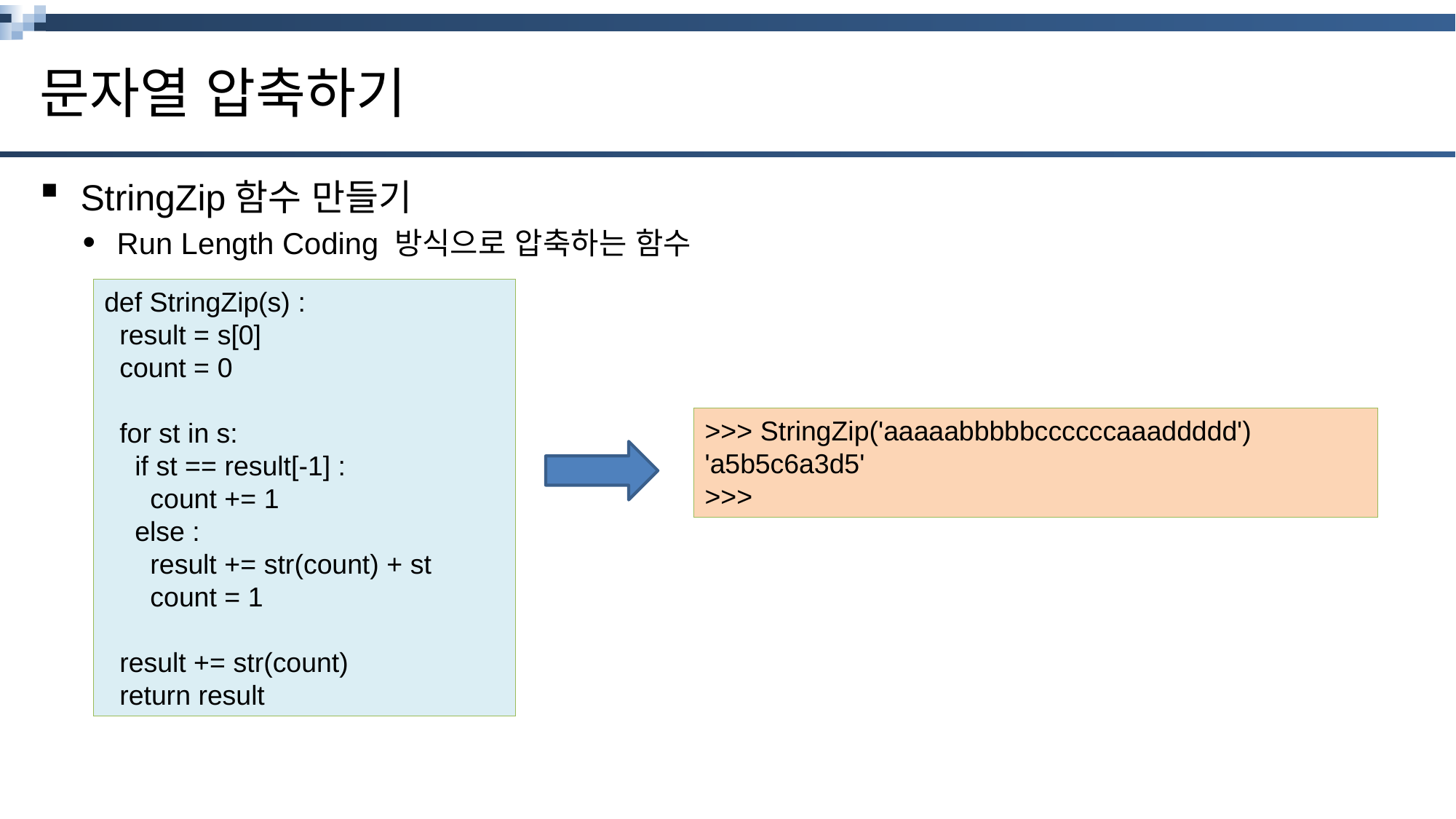

# 문자열 압축하기
StringZip함수 만들기
Run Length Coding 방식으로 압축하는 함수
def StringZip(s) :
  result = s[0]
  count = 0

  for st in s:
    if st == result[-1] :
      count += 1
    else :
      result += str(count) + st
      count = 1

  result += str(count)
  return result
>>> StringZip('aaaaabbbbbccccccaaaddddd')
'a5b5c6a3d5'
>>>